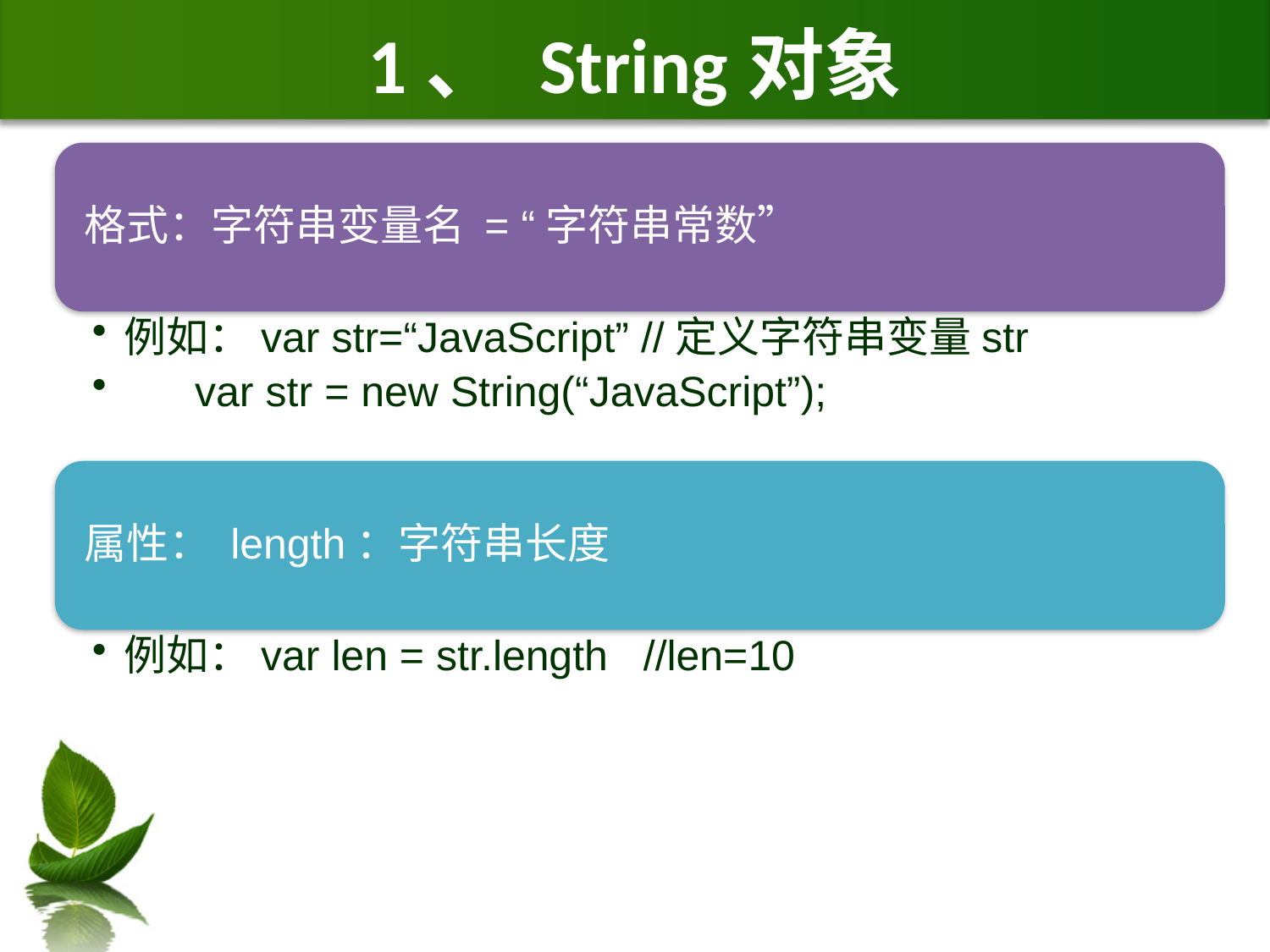

# 1、 String对象
格式：字符串变量名 = “字符串常数”
例如：var str=“JavaScript” //定义字符串变量str
      var str = new String(“JavaScript”);
属性： length：字符串长度
例如：var len = str.length   //len=10